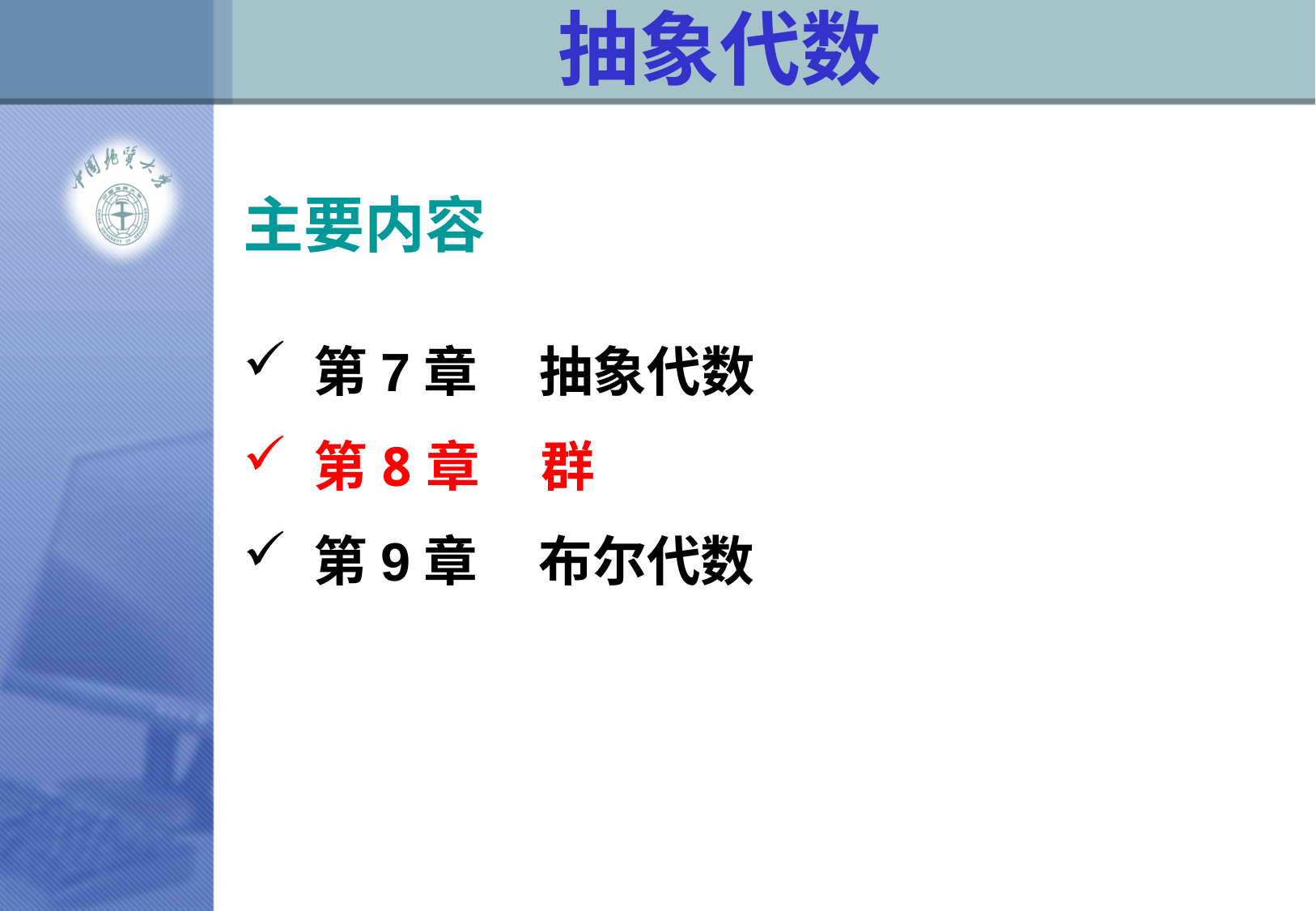

抽象代数
主要内容

第7章     抽象代数
第8章     群
第9章     布尔代数